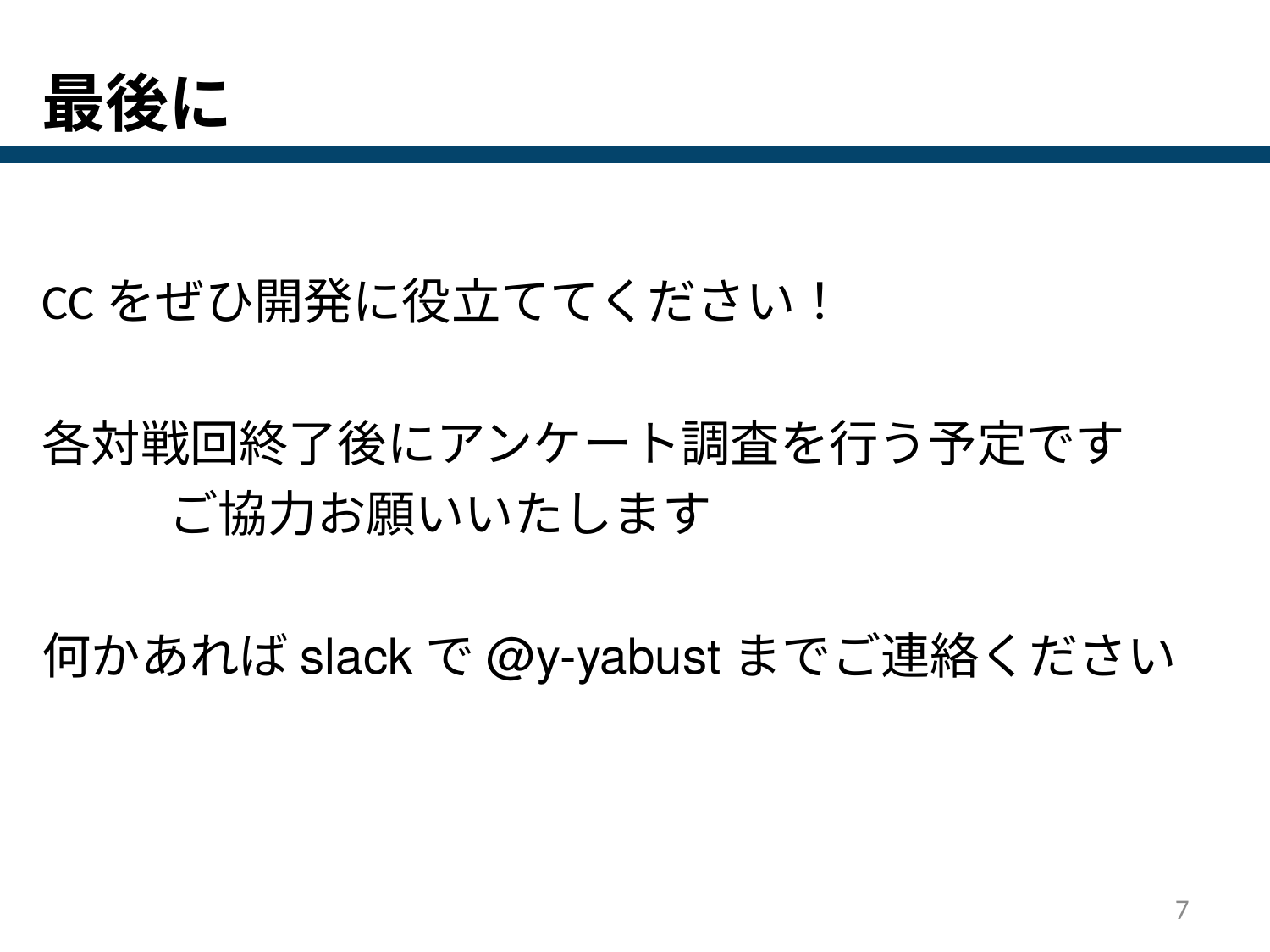

# 最後に

CCをぜひ開発に役立ててください！

各対戦回終了後にアンケート調査を行う予定です
	ご協力お願いいたします

何かあればslackで@y-yabustまでご連絡ください
7